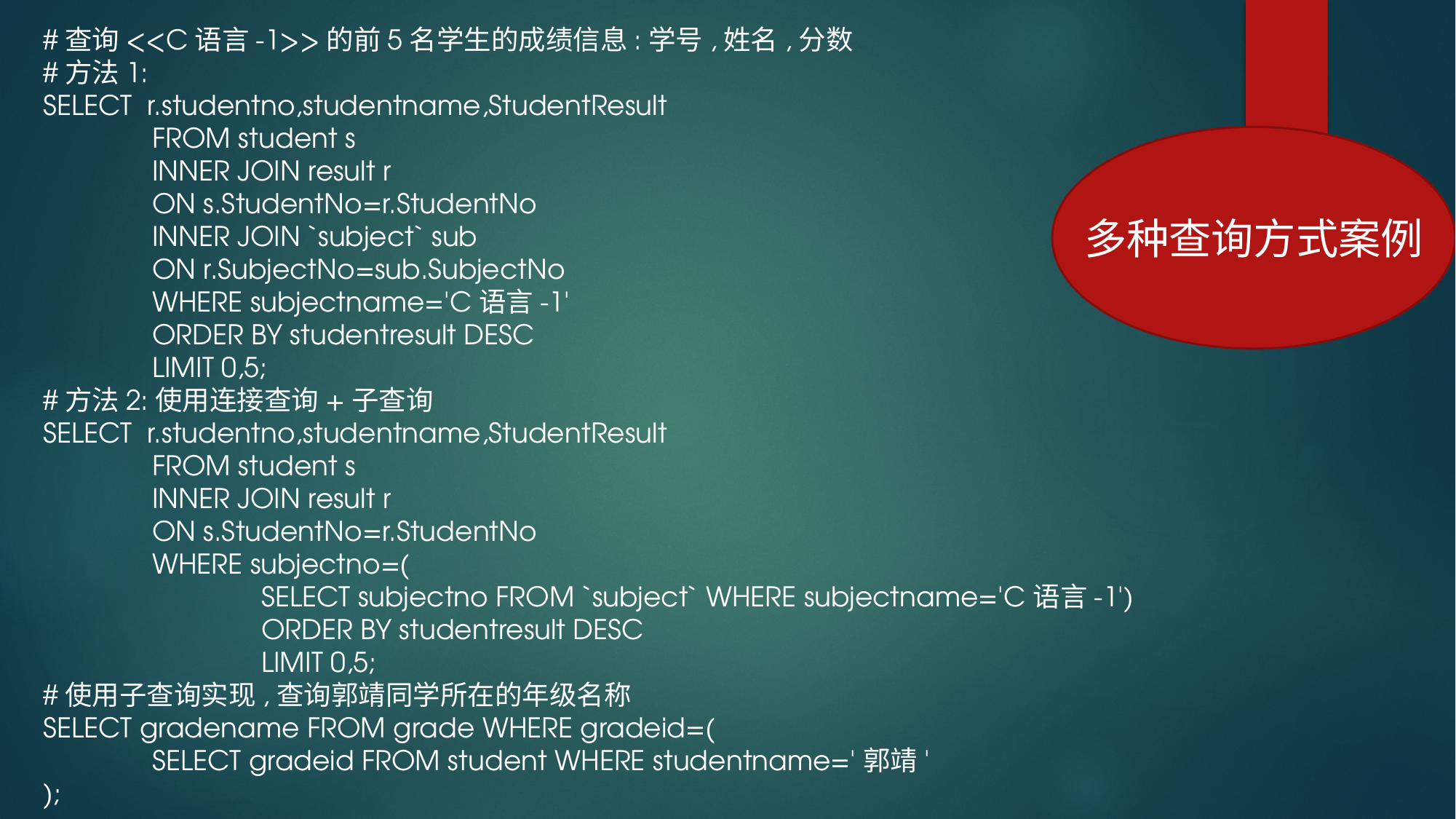

#查询<<C语言-1>>的前5名学生的成绩信息:学号,姓名,分数
#方法1:
SELECT  r.studentno,studentname,StudentResult
	FROM student s
	INNER JOIN result r
	ON s.StudentNo=r.StudentNo
	INNER JOIN `subject` sub
	ON r.SubjectNo=sub.SubjectNo
	WHERE subjectname='C语言-1'
	ORDER BY studentresult DESC
	LIMIT 0,5;
#方法2:使用连接查询+子查询
SELECT  r.studentno,studentname,StudentResult
	FROM student s
	INNER JOIN result r
	ON s.StudentNo=r.StudentNo
	WHERE subjectno=(
		SELECT subjectno FROM `subject` WHERE subjectname='C语言-1')
		ORDER BY studentresult DESC
		LIMIT 0,5;
#使用子查询实现,查询郭靖同学所在的年级名称
SELECT gradename FROM grade WHERE gradeid=(
	SELECT gradeid FROM student WHERE studentname='郭靖'
);

多种查询方式案例